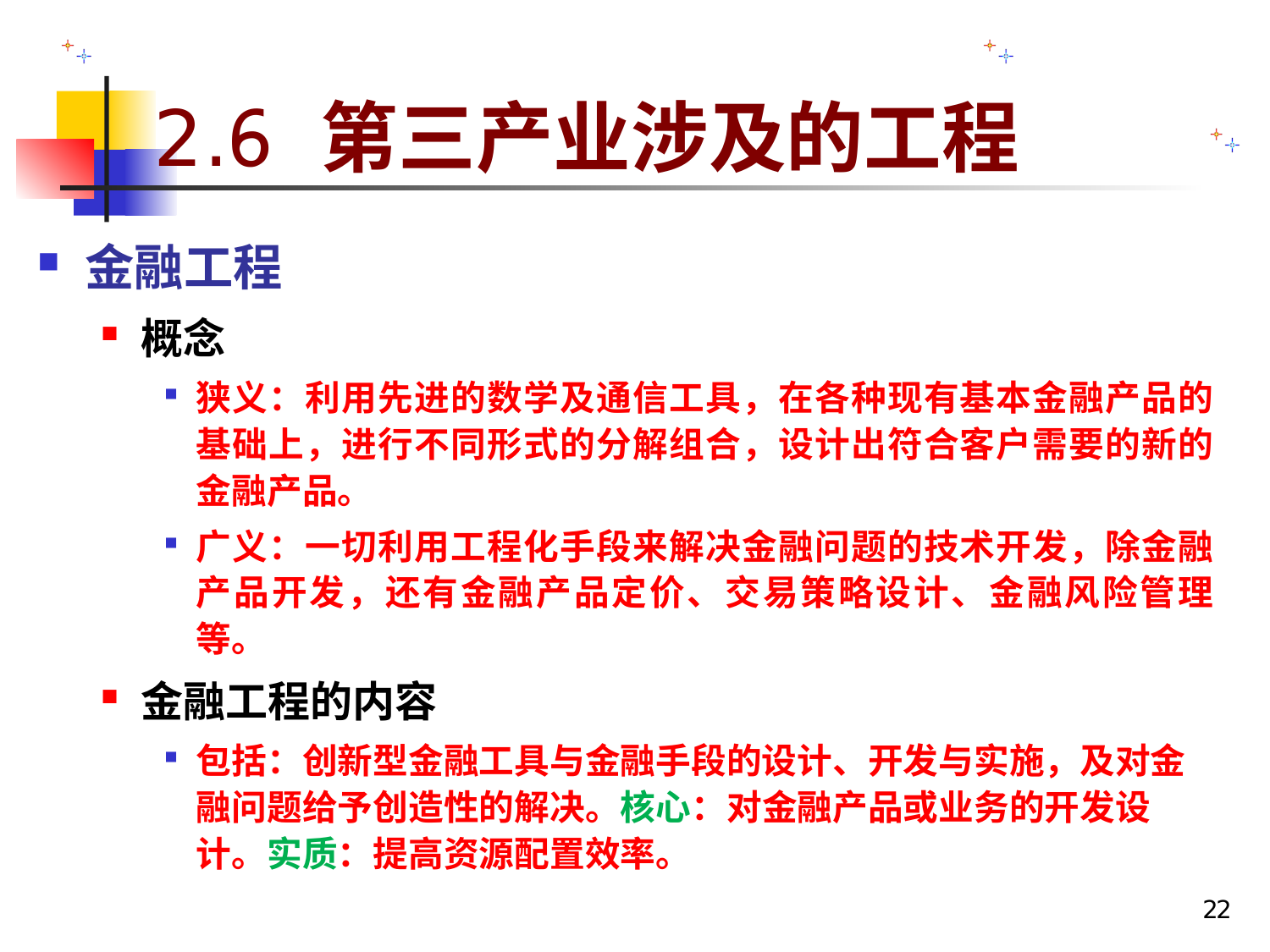

# 2.6 第三产业涉及的工程
金融工程
概念
狭义：利用先进的数学及通信工具，在各种现有基本金融产品的基础上，进行不同形式的分解组合，设计出符合客户需要的新的金融产品。
广义：一切利用工程化手段来解决金融问题的技术开发，除金融产品开发，还有金融产品定价、交易策略设计、金融风险管理等。
金融工程的内容
包括：创新型金融工具与金融手段的设计、开发与实施，及对金融问题给予创造性的解决。核心：对金融产品或业务的开发设计。实质：提高资源配置效率。
22